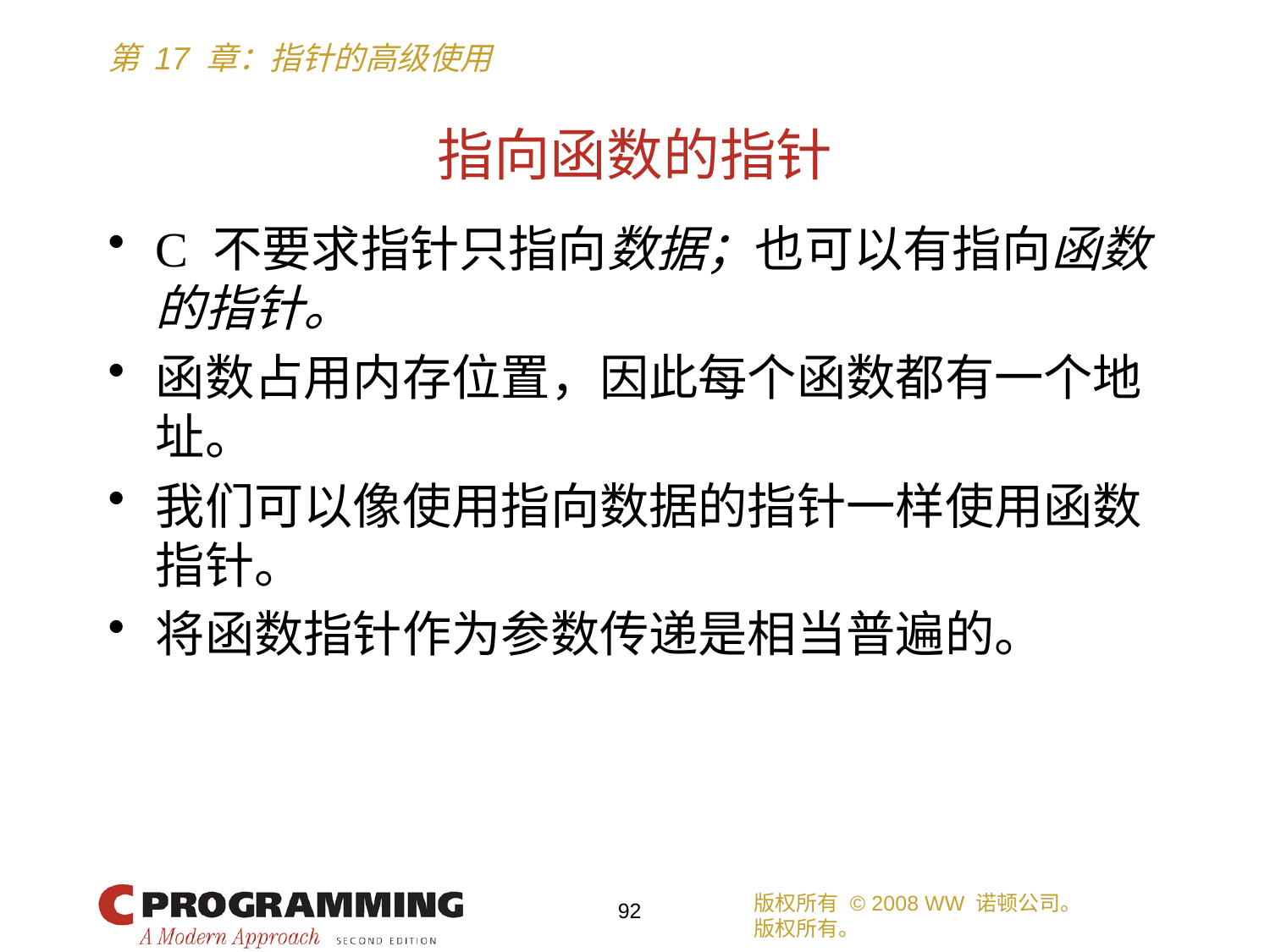

# 指向函数的指针
C 不要求指针只指向数据；也可以有指向函数的指针。
函数占用内存位置，因此每个函数都有一个地址。
我们可以像使用指向数据的指针一样使用函数指针。
将函数指针作为参数传递是相当普遍的。
版权所有 © 2008 WW 诺顿公司。
版权所有。
92